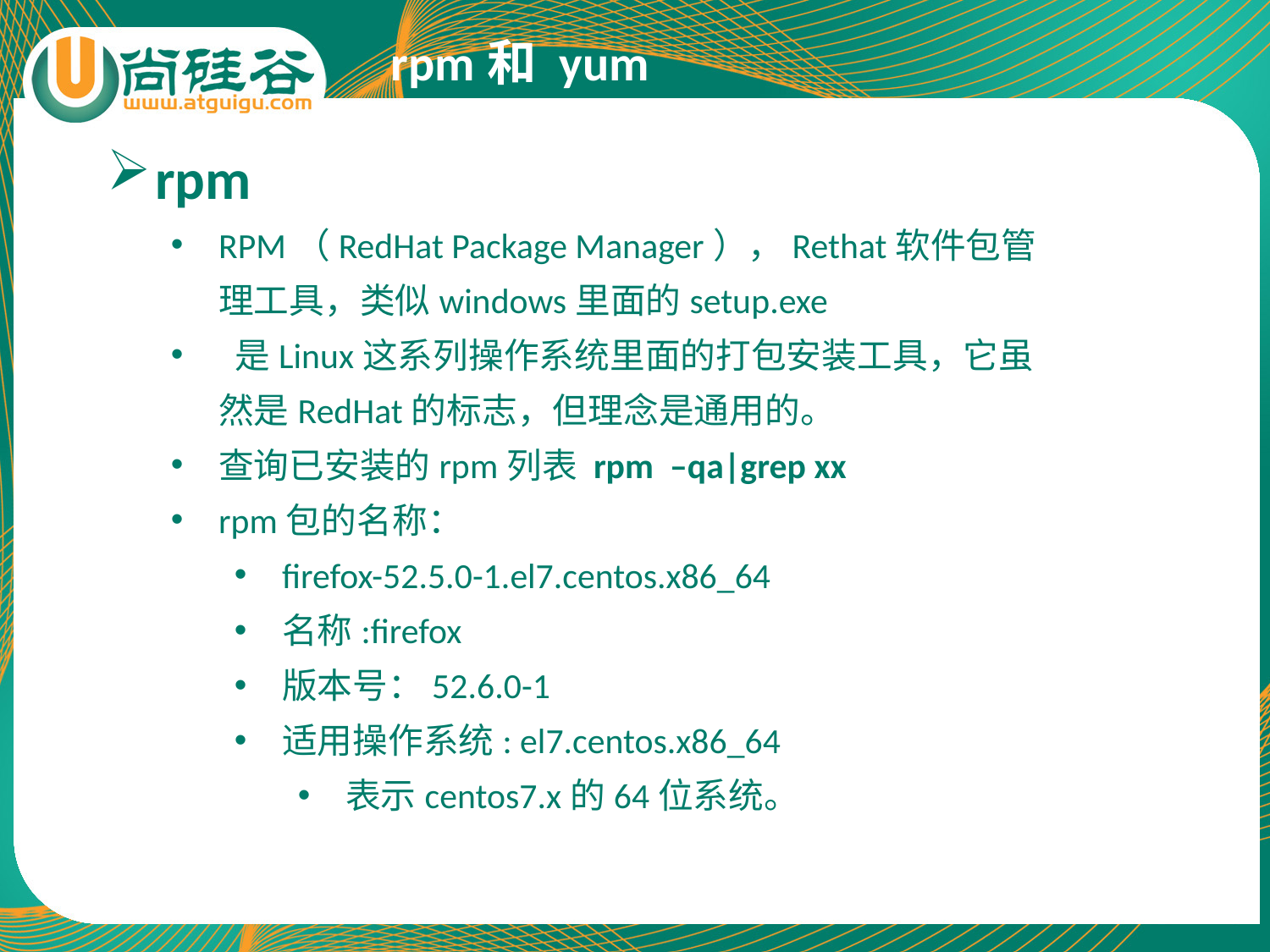

rpm和 yum
rpm
RPM（RedHat Package Manager），Rethat软件包管理工具，类似windows里面的setup.exe
 是Linux这系列操作系统里面的打包安装工具，它虽然是RedHat的标志，但理念是通用的。
查询已安装的rpm列表 rpm  –qa|grep xx
rpm包的名称：
firefox-52.5.0-1.el7.centos.x86_64
名称:firefox
版本号：52.6.0-1
适用操作系统: el7.centos.x86_64
表示centos7.x的64位系统。